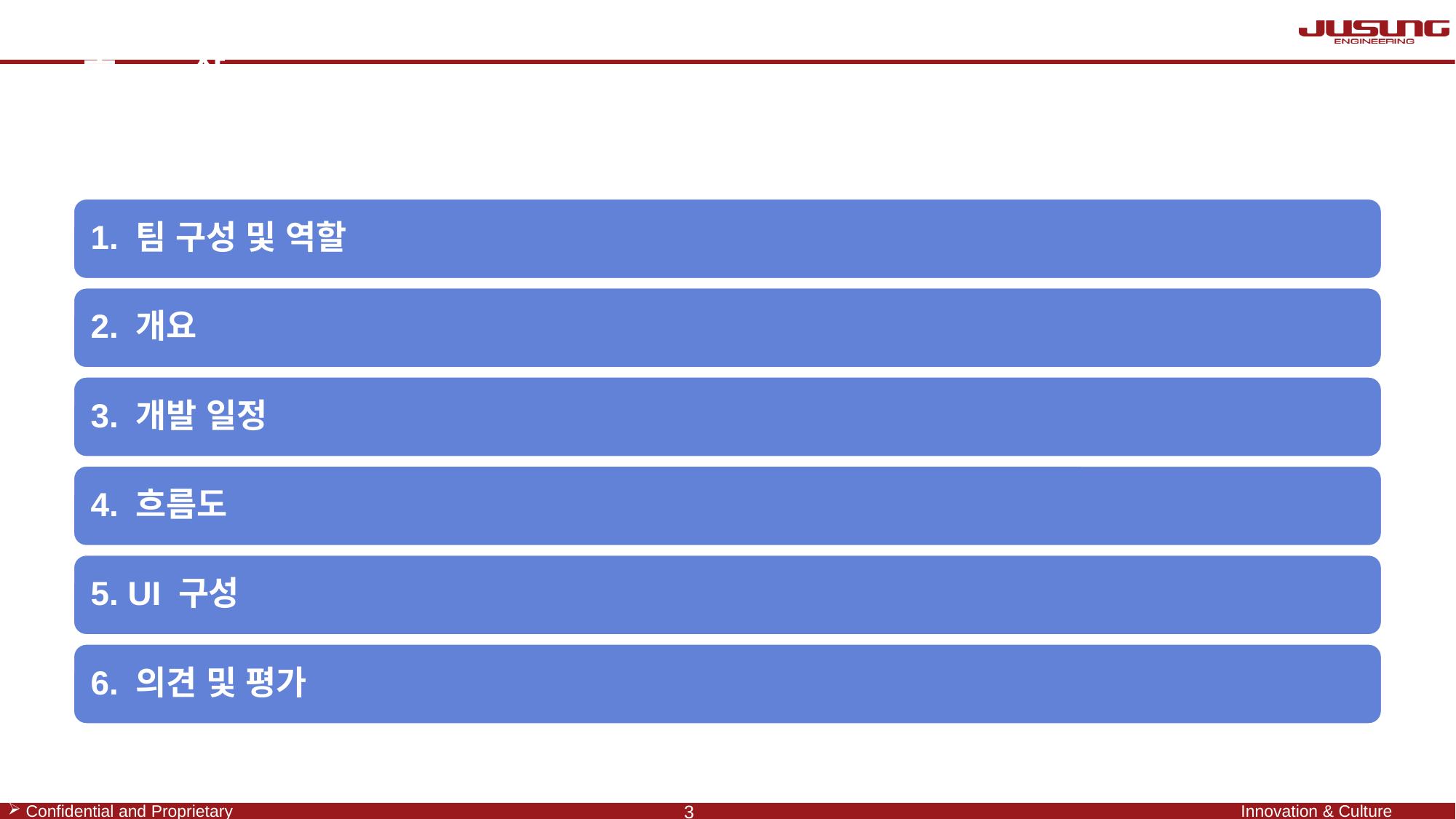

목	차
1. 팀 구성 및 역할
2. 개요
3. 개발 일정
4. 흐름도
5. UI 구성
6. 의견 및 평가
3